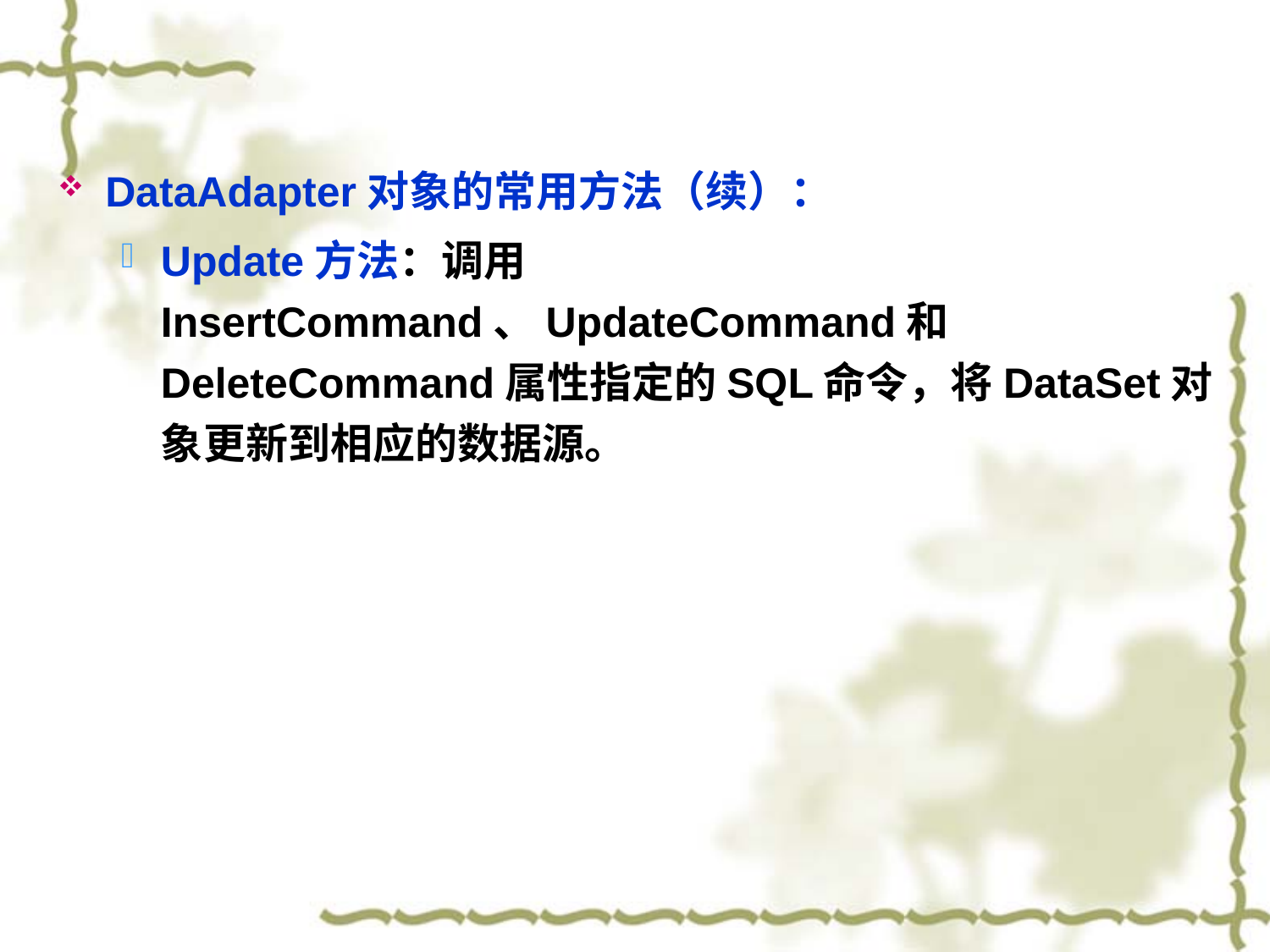

DataAdapter对象的常用方法（续）：
Update方法：调用InsertCommand、UpdateCommand和DeleteCommand属性指定的SQL命令，将DataSet对象更新到相应的数据源。